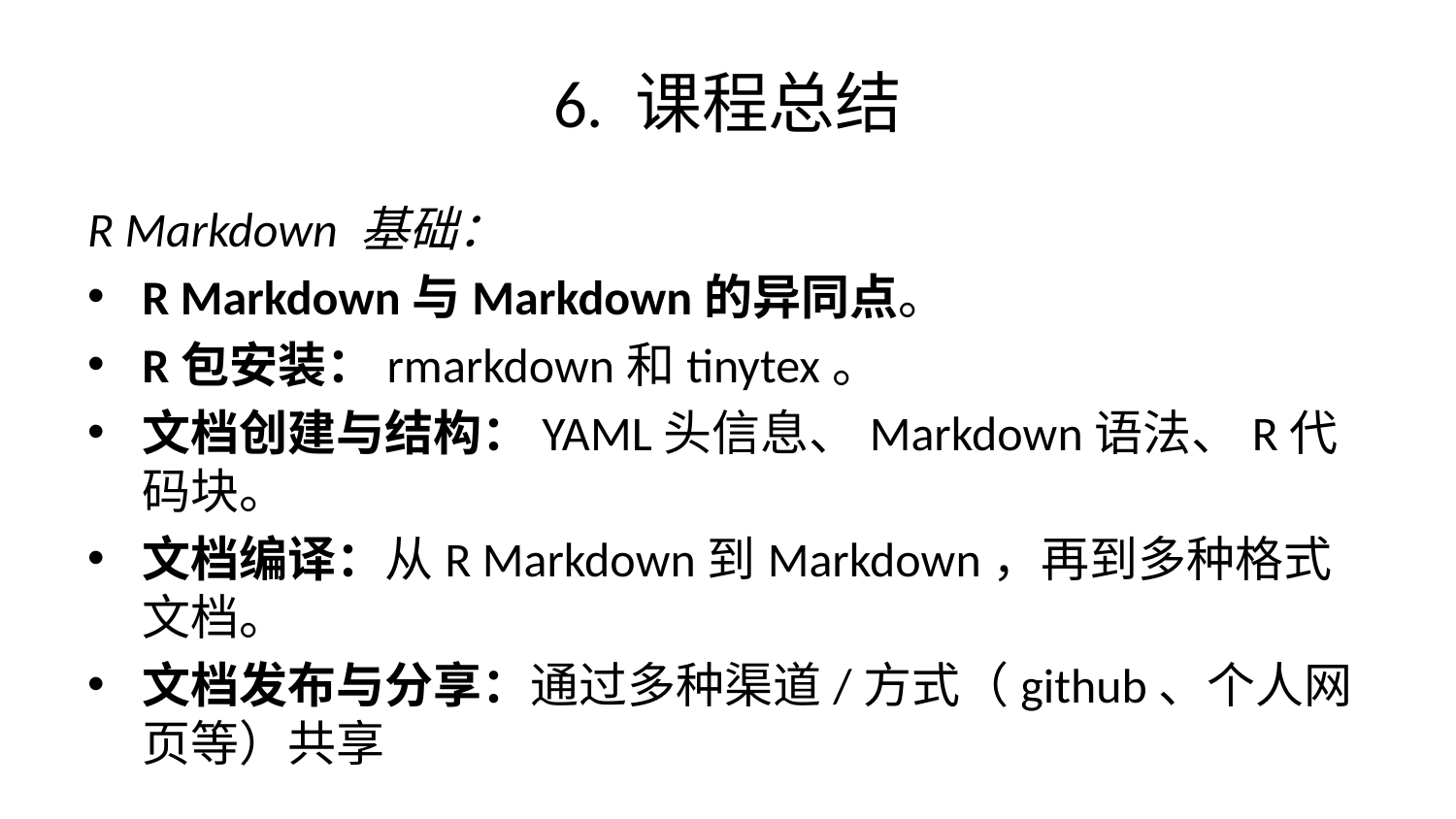

# 6. 课程总结
R Markdown 基础：
R Markdown与Markdown的异同点。
R包安装：rmarkdown和tinytex。
文档创建与结构：YAML头信息、Markdown语法、R代码块。
文档编译：从R Markdown到Markdown，再到多种格式文档。
文档发布与分享：通过多种渠道/方式（github、个人网页等）共享